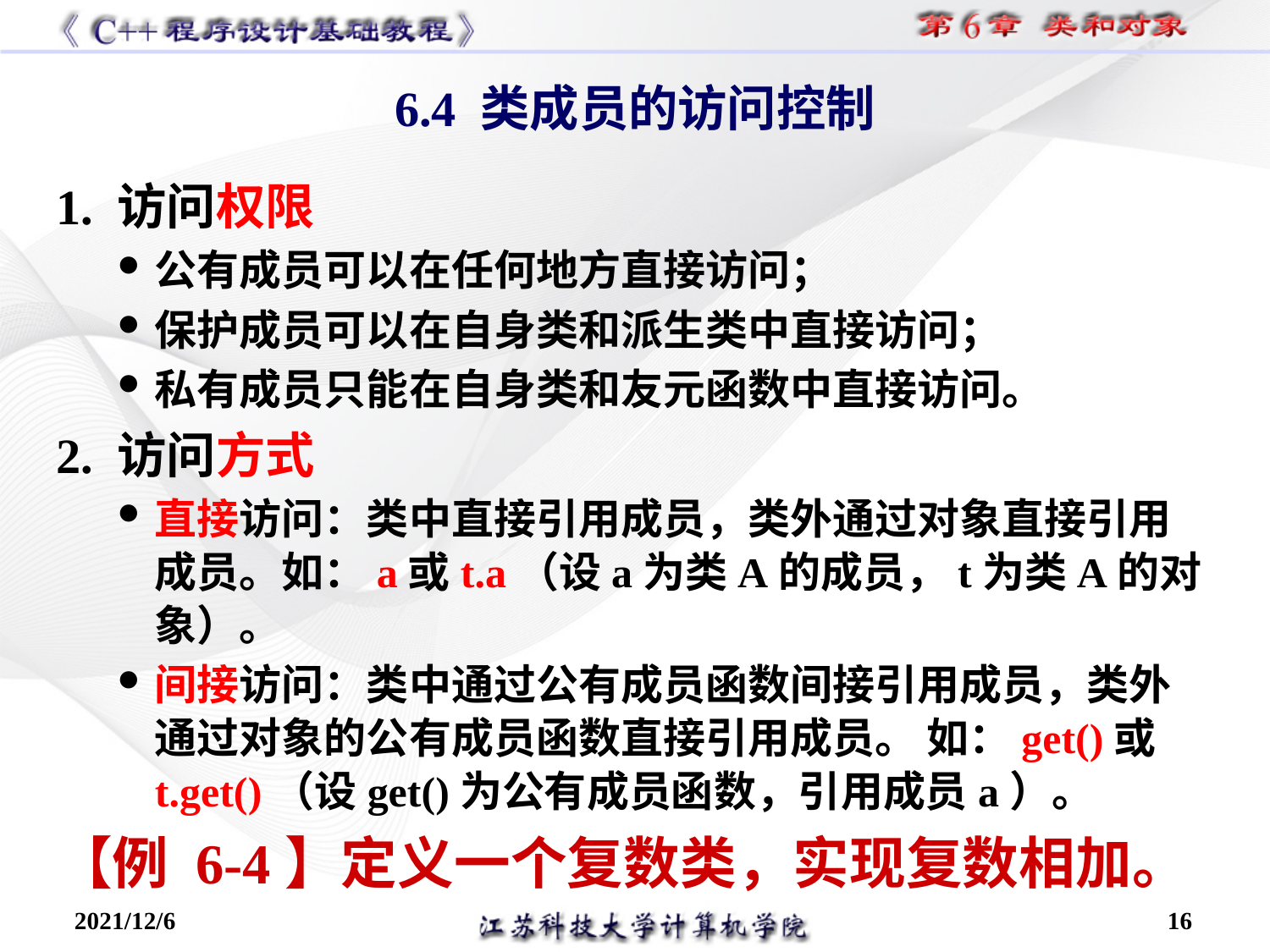

1. 访问权限
公有成员可以在任何地方直接访问；
保护成员可以在自身类和派生类中直接访问；
私有成员只能在自身类和友元函数中直接访问。
2. 访问方式
直接访问：类中直接引用成员，类外通过对象直接引用成员。如：a或t.a（设a为类A的成员，t为类A的对象）。
间接访问：类中通过公有成员函数间接引用成员，类外通过对象的公有成员函数直接引用成员。 如：get()或t.get()（设get()为公有成员函数，引用成员a）。
【例 6-4】定义一个复数类，实现复数相加。
6.4 类成员的访问控制